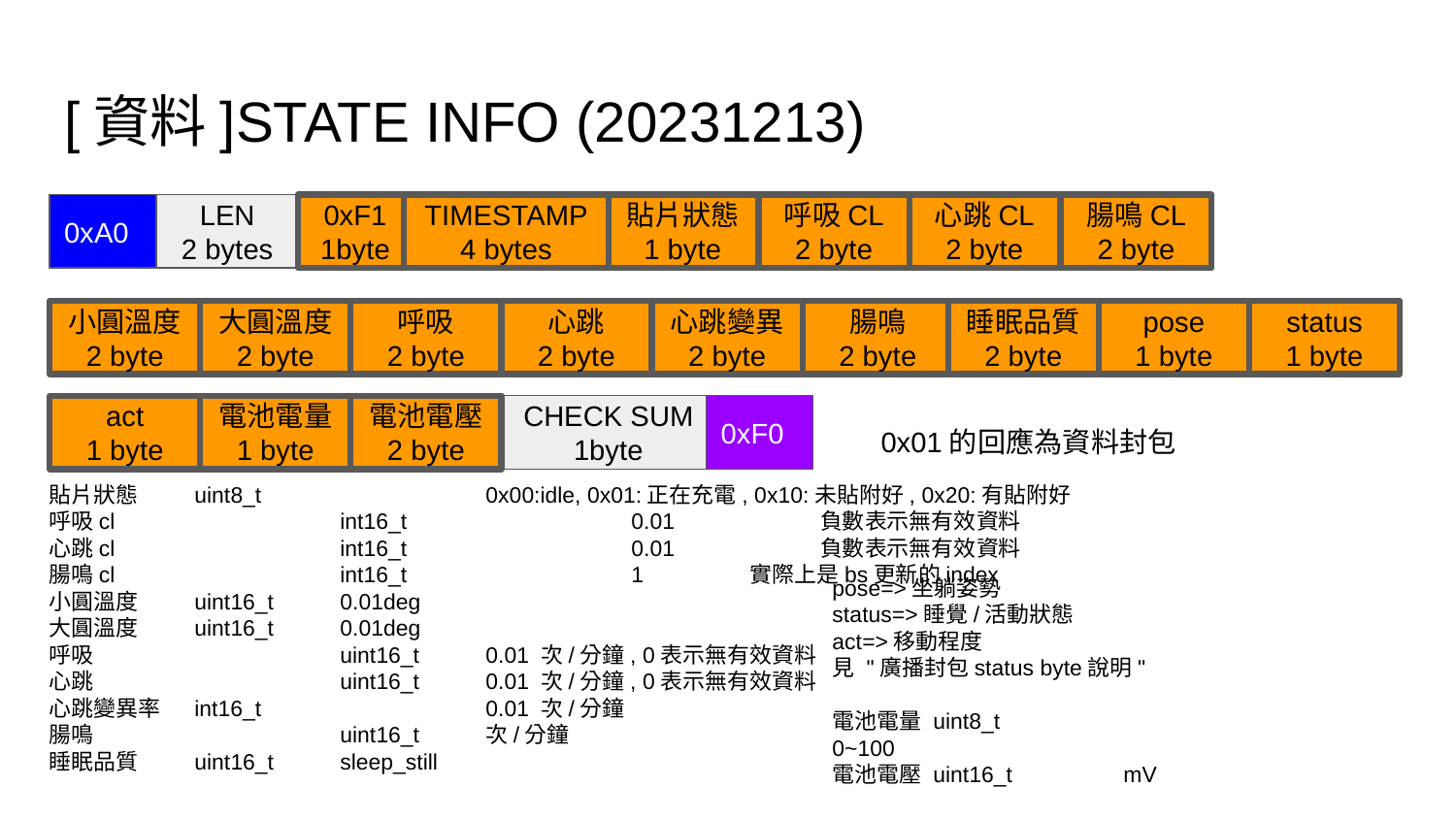

# [資料]STATE INFO (20231213)
0xA0
LEN
2 bytes
0xF1
1byte
TIMESTAMP
4 bytes
貼片狀態
1 byte
呼吸CL
2 byte
心跳CL
2 byte
腸鳴CL
2 byte
小圓溫度
2 byte
大圓溫度
2 byte
呼吸
2 byte
心跳
2 byte
心跳變異
2 byte
腸鳴
2 byte
睡眠品質
2 byte
pose
1 byte
status
1 byte
act
1 byte
電池電量
1 byte
電池電壓
2 byte
CHECK SUM
1byte
0xF0
0x01的回應為資料封包
貼片狀態	uint8_t		0x00:idle, 0x01:正在充電, 0x10:未貼附好, 0x20:有貼附好
呼吸cl		int16_t		0.01 	      負數表示無有效資料
心跳cl		int16_t		0.01 	      負數表示無有效資料
腸鳴cl		int16_t		1                實際上是bs更新的index
小圓溫度 	uint16_t	0.01deg
大圓溫度 	uint16_t	0.01deg
呼吸		uint16_t	0.01 次/分鐘, 0表示無有效資料
心跳		uint16_t	0.01 次/分鐘, 0表示無有效資料
心跳變異率	int16_t		0.01 次/分鐘
腸鳴		uint16_t	次/分鐘
睡眠品質	uint16_t	sleep_still
pose=>坐躺姿勢
status=>睡覺/活動狀態
act=>移動程度
見 "廣播封包status byte說明"

電池電量 uint8_t	0~100
電池電壓 uint16_t	mV